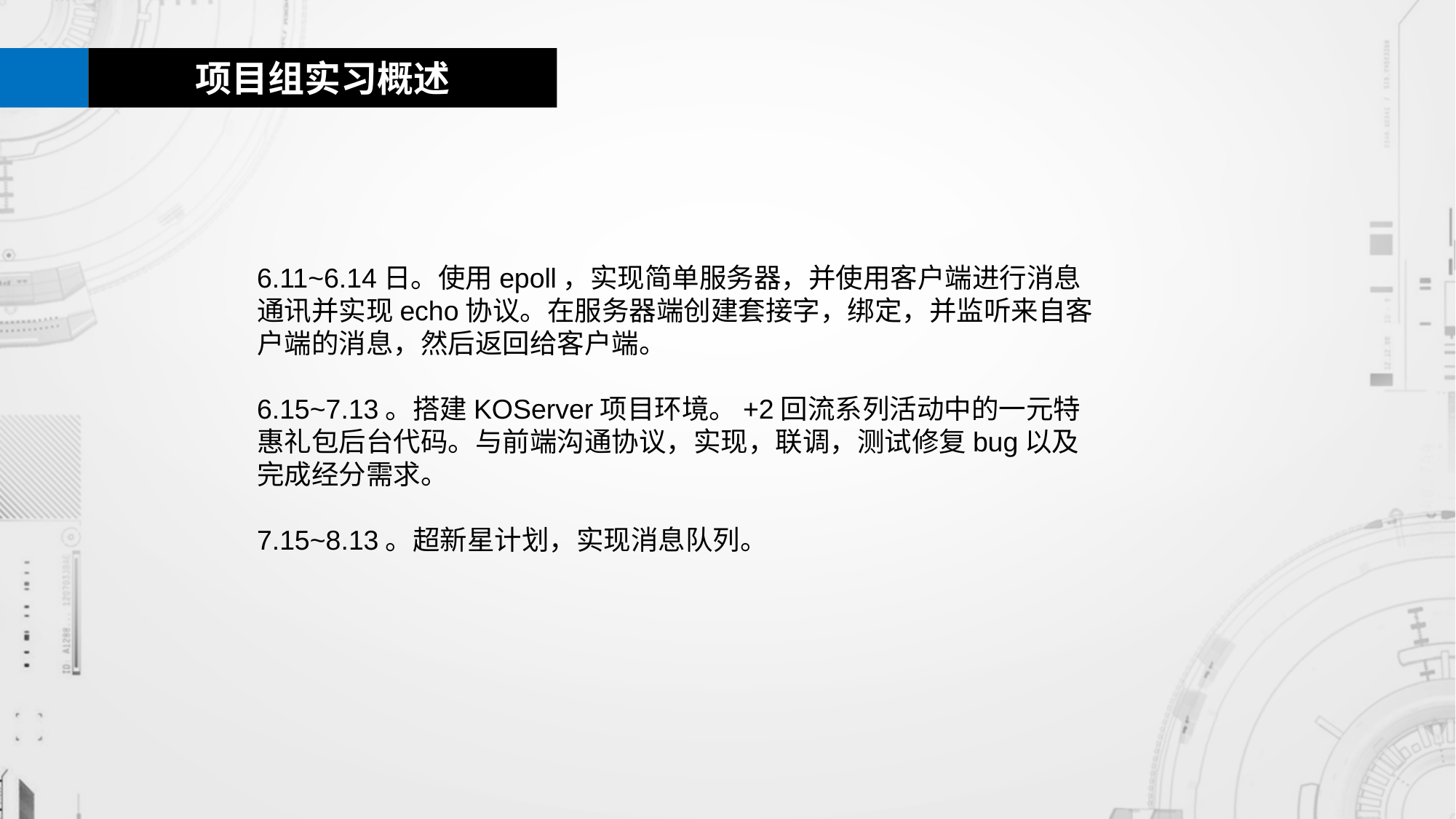

项目组实习概述
6.11~6.14日。使用epoll，实现简单服务器，并使用客户端进行消息通讯并实现echo协议。在服务器端创建套接字，绑定，并监听来自客户端的消息，然后返回给客户端。

6.15~7.13。搭建KOServer项目环境。+2回流系列活动中的一元特惠礼包后台代码。与前端沟通协议，实现，联调，测试修复bug以及完成经分需求。

7.15~8.13。超新星计划，实现消息队列。